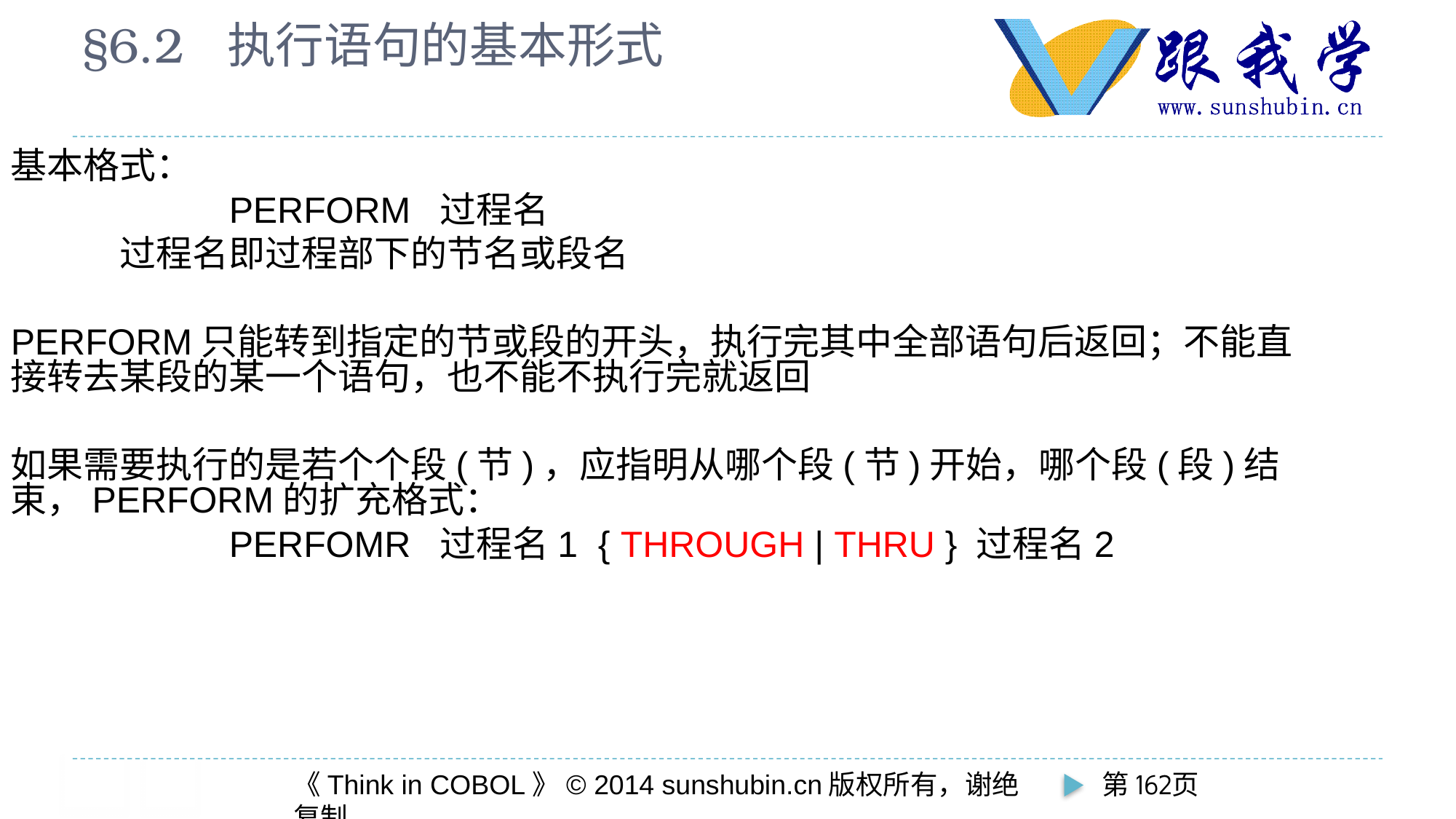

# §6.2  执行语句的基本形式
基本格式：
		PERFORM  过程名
	过程名即过程部下的节名或段名

PERFORM只能转到指定的节或段的开头，执行完其中全部语句后返回；不能直接转去某段的某一个语句，也不能不执行完就返回

如果需要执行的是若个个段(节)，应指明从哪个段(节)开始，哪个段(段)结束，PERFORM的扩充格式：
		PERFOMR  过程名1  { THROUGH | THRU } 过程名2